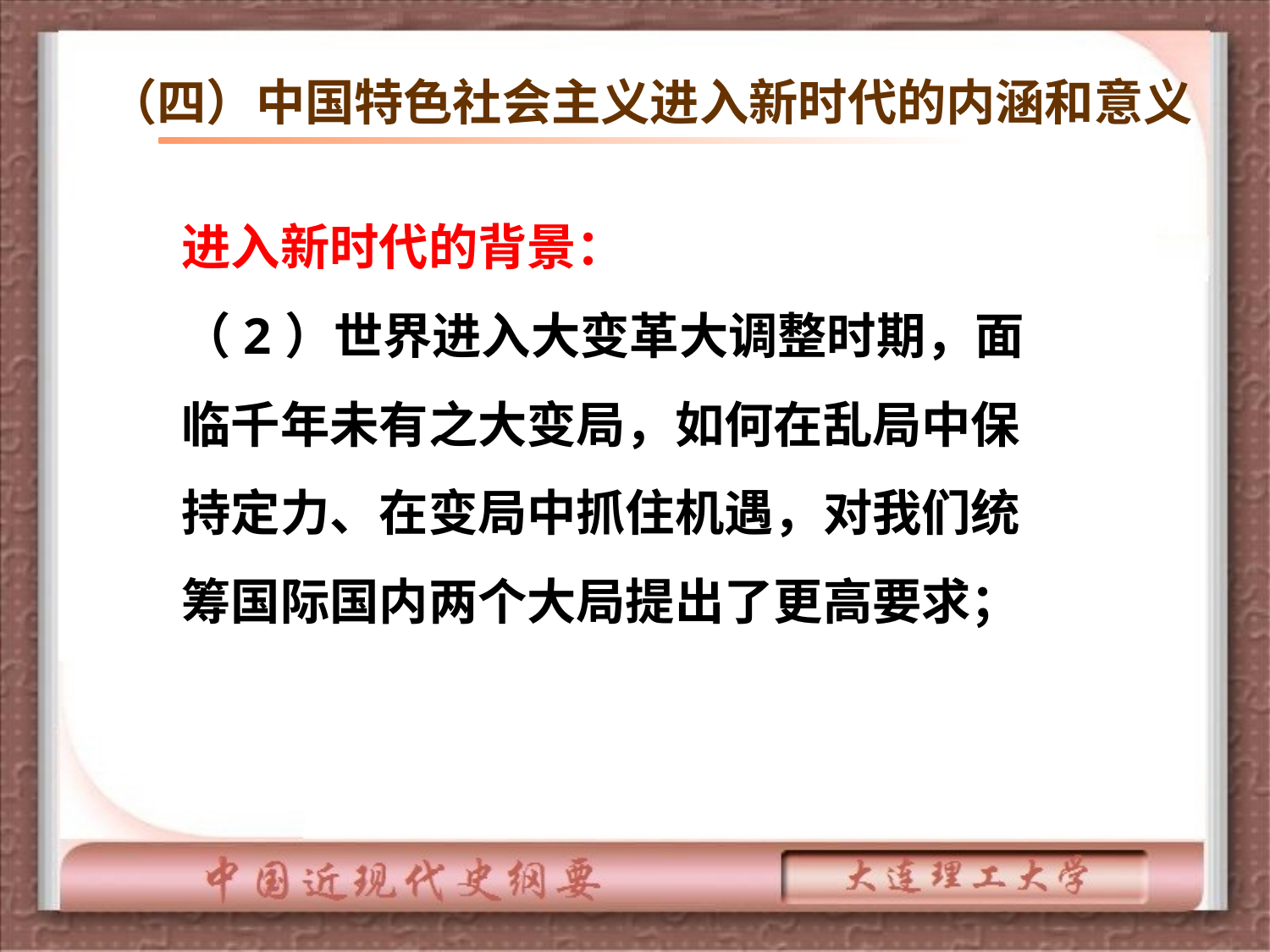

（四）中国特色社会主义进入新时代的内涵和意义

进入新时代的背景：
（2）世界进入大变革大调整时期，面临千年未有之大变局，如何在乱局中保持定力、在变局中抓住机遇，对我们统筹国际国内两个大局提出了更高要求；